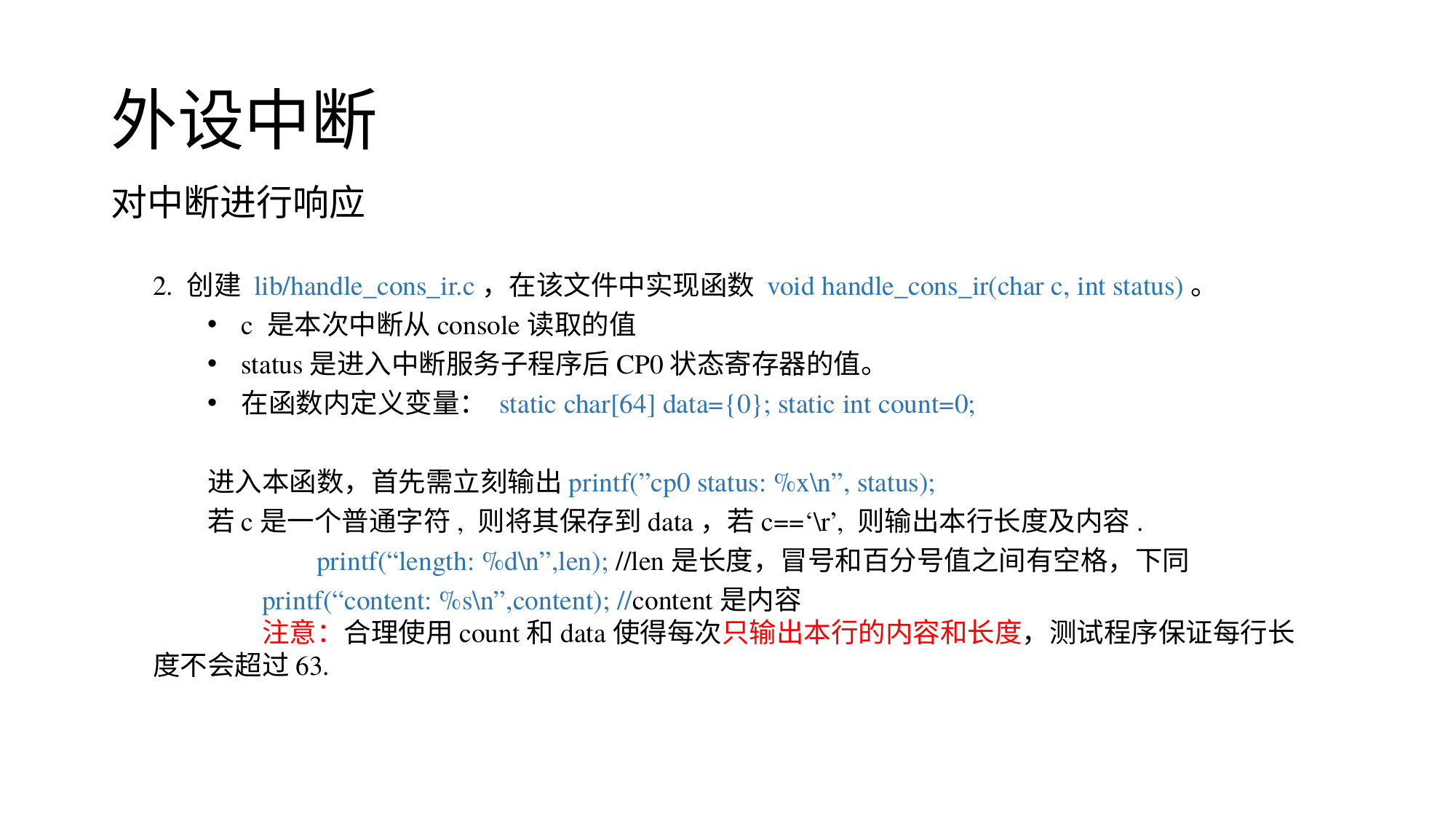

# 外设中断
对中断进行响应
2. 创建 lib/handle_cons_ir.c，在该文件中实现函数 void handle_cons_ir(char c, int status)。
c 是本次中断从console读取的值
status是进入中断服务子程序后CP0状态寄存器的值。
在函数内定义变量： static char[64] data={0}; static int count=0;

进入本函数，首先需立刻输出printf(”cp0 status: %x\n”, status);
若c是一个普通字符, 则将其保存到data，若c==‘\r’, 则输出本行长度及内容.
	printf(“length: %d\n”,len); //len是长度，冒号和百分号值之间有空格，下同
printf(“content: %s\n”,content); //content是内容
	注意：合理使用count和data使得每次只输出本行的内容和长度，测试程序保证每行长度不会超过63.